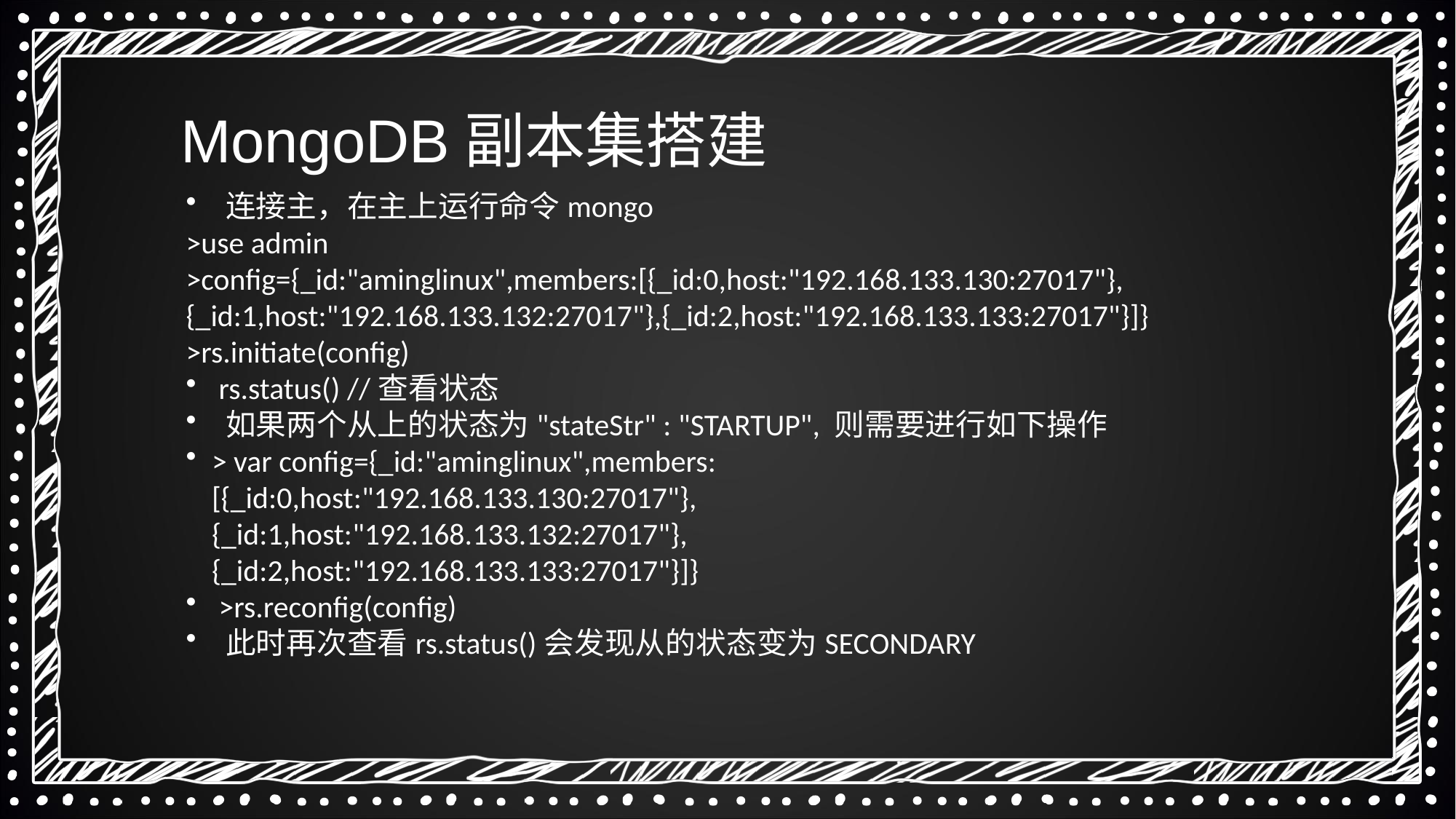

MongoDB副本集搭建
 连接主，在主上运行命令mongo
>use admin
>config={_id:"aminglinux",members:[{_id:0,host:"192.168.133.130:27017"},{_id:1,host:"192.168.133.132:27017"},{_id:2,host:"192.168.133.133:27017"}]}
>rs.initiate(config)
 rs.status() //查看状态
 如果两个从上的状态为"stateStr" : "STARTUP", 则需要进行如下操作
> var config={_id:"aminglinux",members:[{_id:0,host:"192.168.133.130:27017"},{_id:1,host:"192.168.133.132:27017"},{_id:2,host:"192.168.133.133:27017"}]}
 >rs.reconfig(config)
 此时再次查看rs.status()会发现从的状态变为SECONDARY